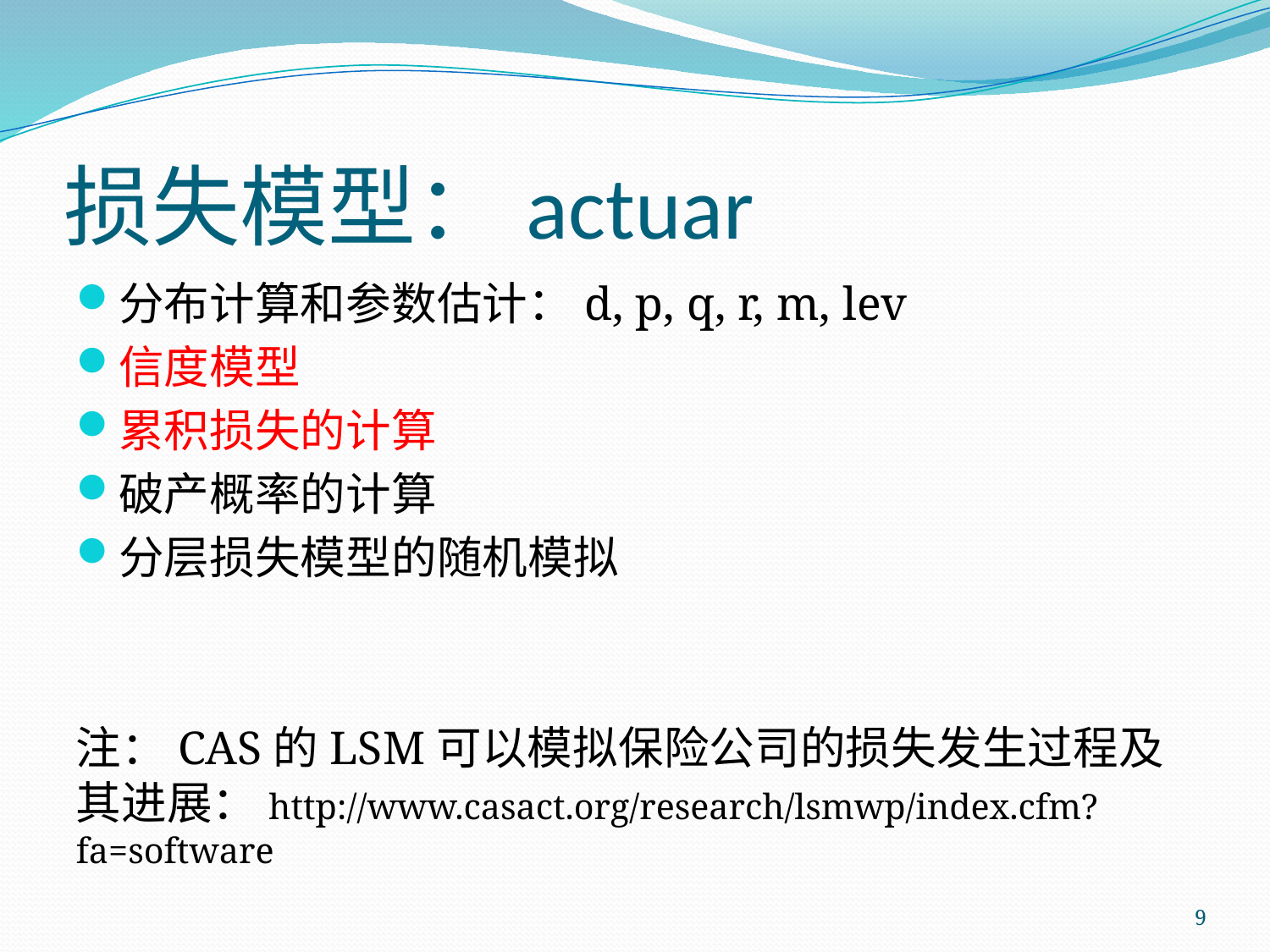

# 损失模型：actuar
分布计算和参数估计：d, p, q, r, m, lev
信度模型
累积损失的计算
破产概率的计算
分层损失模型的随机模拟

注：CAS的LSM可以模拟保险公司的损失发生过程及其进展：http://www.casact.org/research/lsmwp/index.cfm?fa=software
9